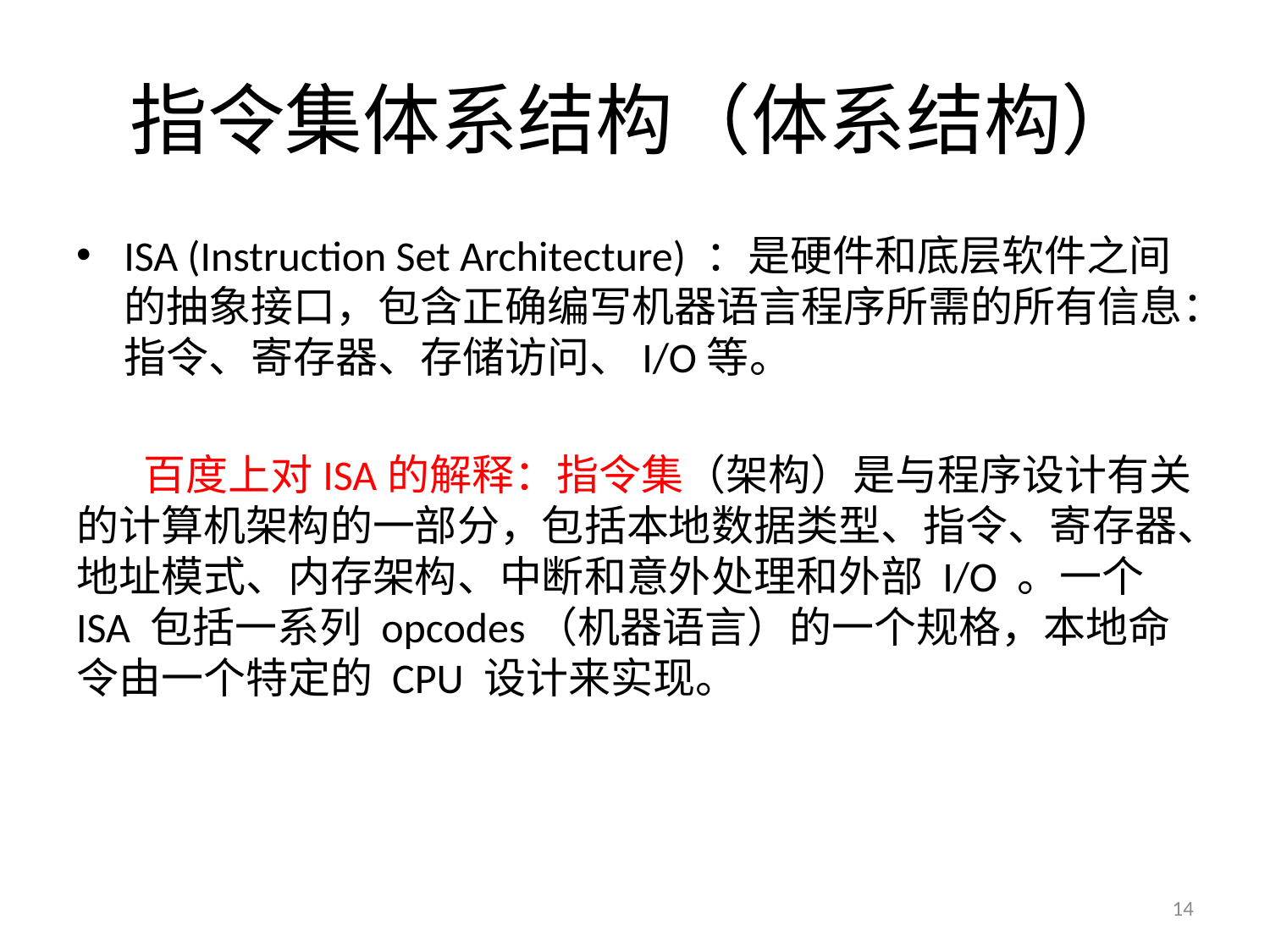

# 指令集体系结构（体系结构）
ISA (Instruction Set Architecture) ：是硬件和底层软件之间的抽象接口，包含正确编写机器语言程序所需的所有信息：指令、寄存器、存储访问、I/O等。

      百度上对ISA的解释：指令集（架构）是与程序设计有关的计算机架构的一部分，包括本地数据类型、指令、寄存器、地址模式、内存架构、中断和意外处理和外部 I/O 。一个 ISA 包括一系列 opcodes（机器语言）的一个规格，本地命令由一个特定的 CPU 设计来实现。

14